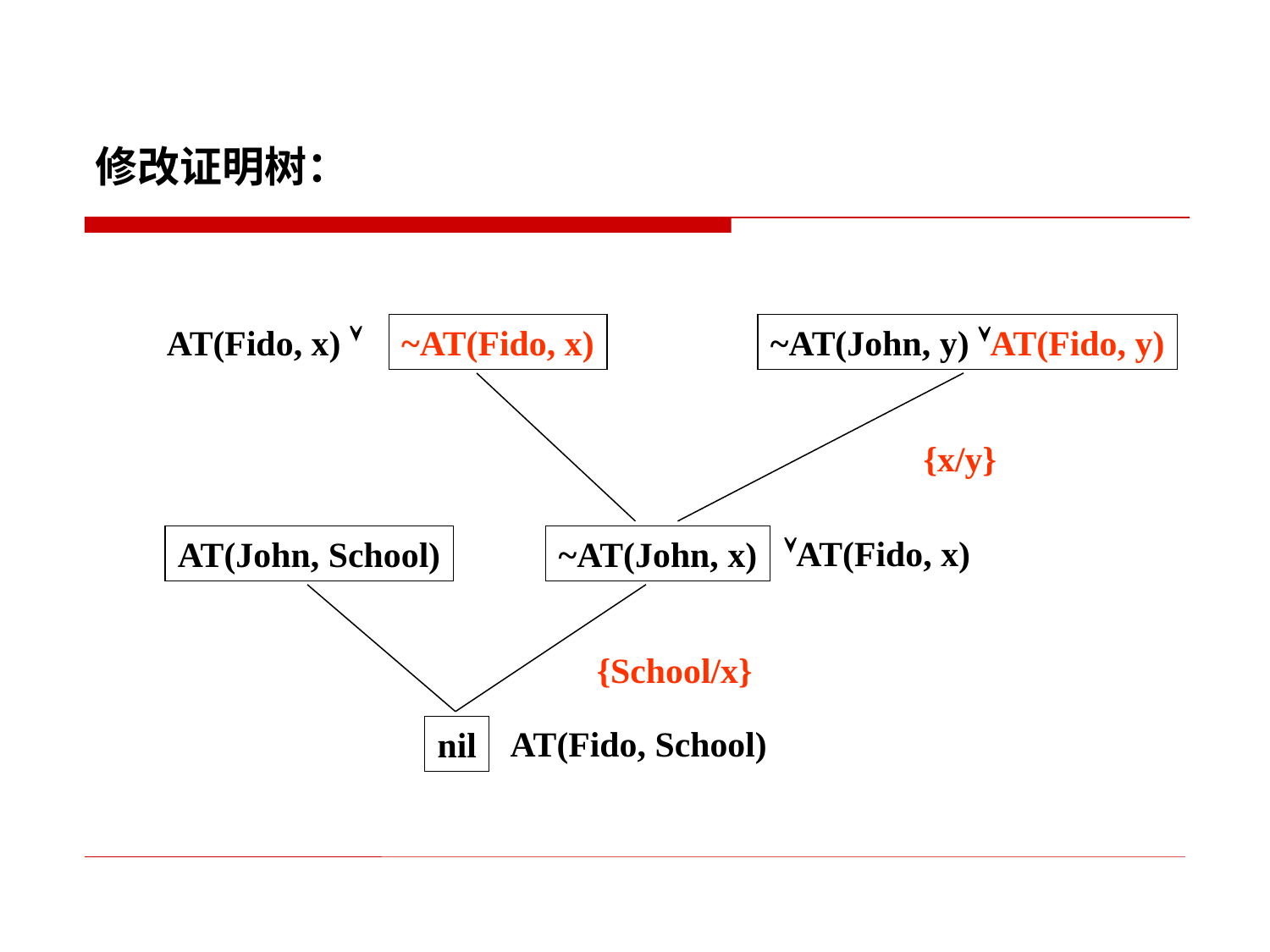

# 修改证明树：
AT(Fido, x) ∨
~AT(Fido, x)
~AT(John, y) ∨AT(Fido, y)

~AT(John, x)
{x/y}
AT(John, School)
∨AT(Fido, x)

nil
{School/x}
AT(Fido, School)